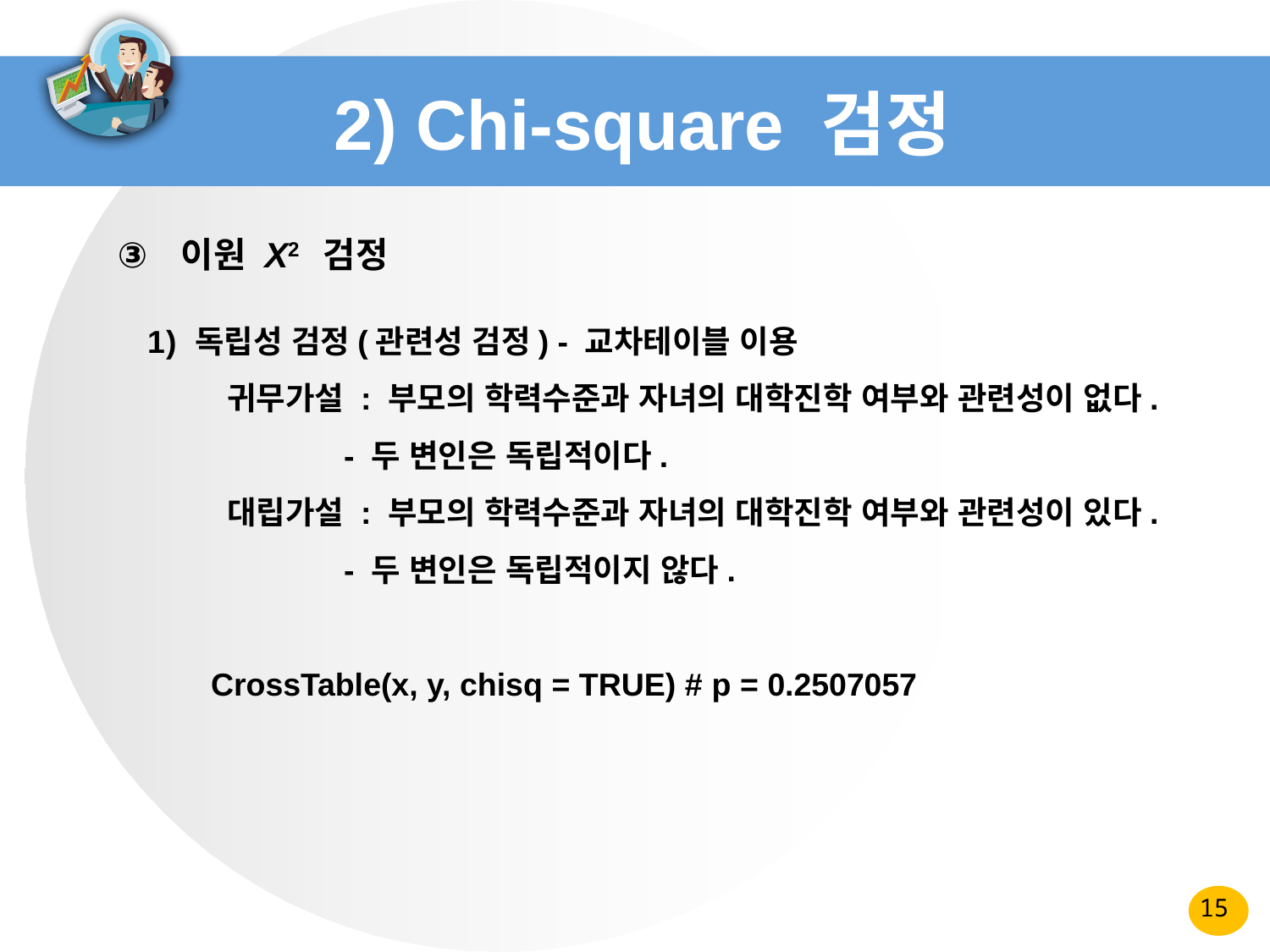

# 2) Chi-square 검정
이원 X2  검정
독립성 검정(관련성 검정) - 교차테이블 이용
 귀무가설 : 부모의 학력수준과 자녀의 대학진학 여부와 관련성이 없다.
               - 두 변인은 독립적이다.
 대립가설 : 부모의 학력수준과 자녀의 대학진학 여부와 관련성이 있다.
               - 두 변인은 독립적이지 않다.

CrossTable(x, y, chisq = TRUE) # p = 0.2507057
15